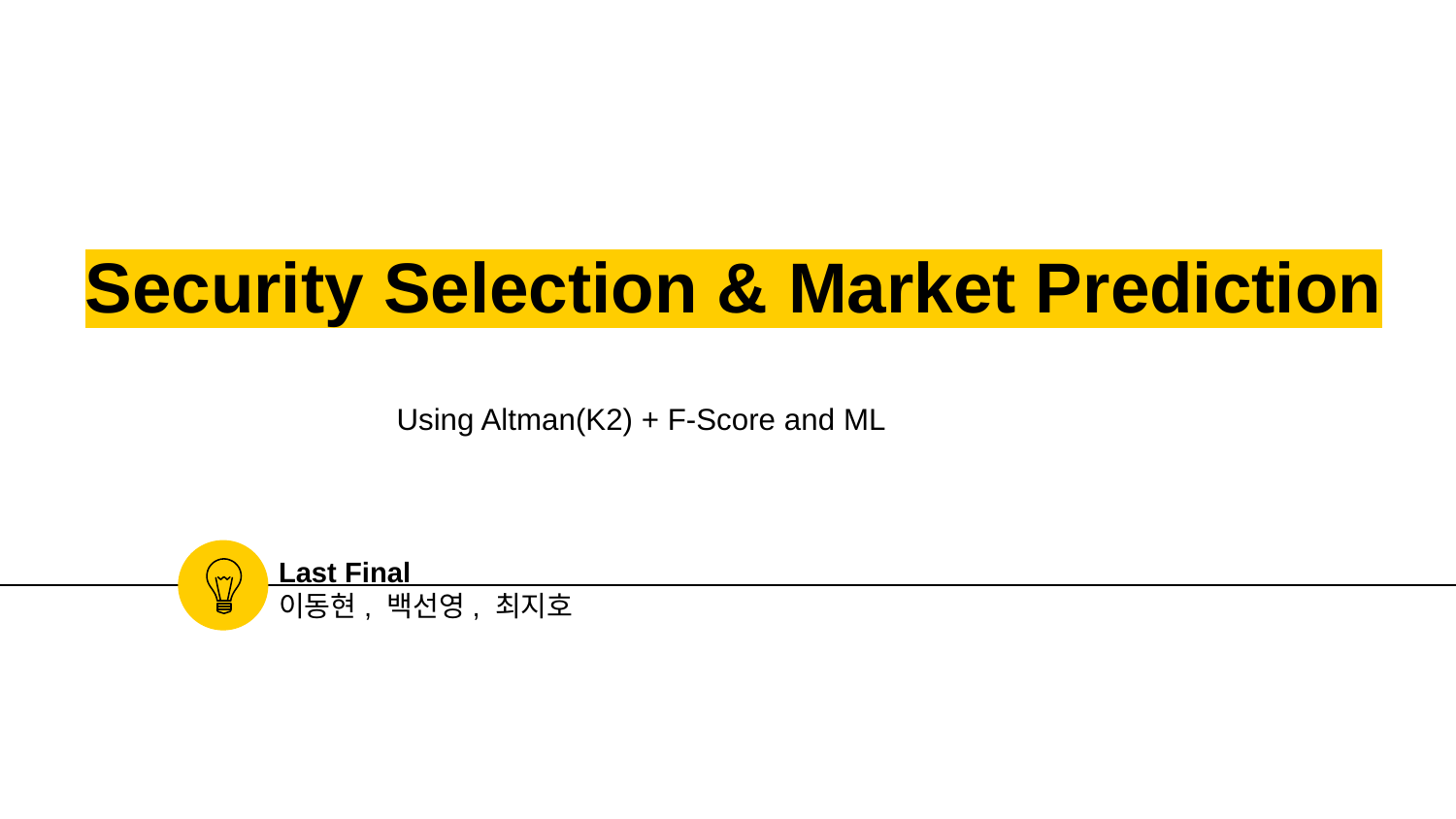

# Security Selection & Market Prediction
Using Altman(K2) + F-Score and ML
Last Final
이동현, 백선영, 최지호